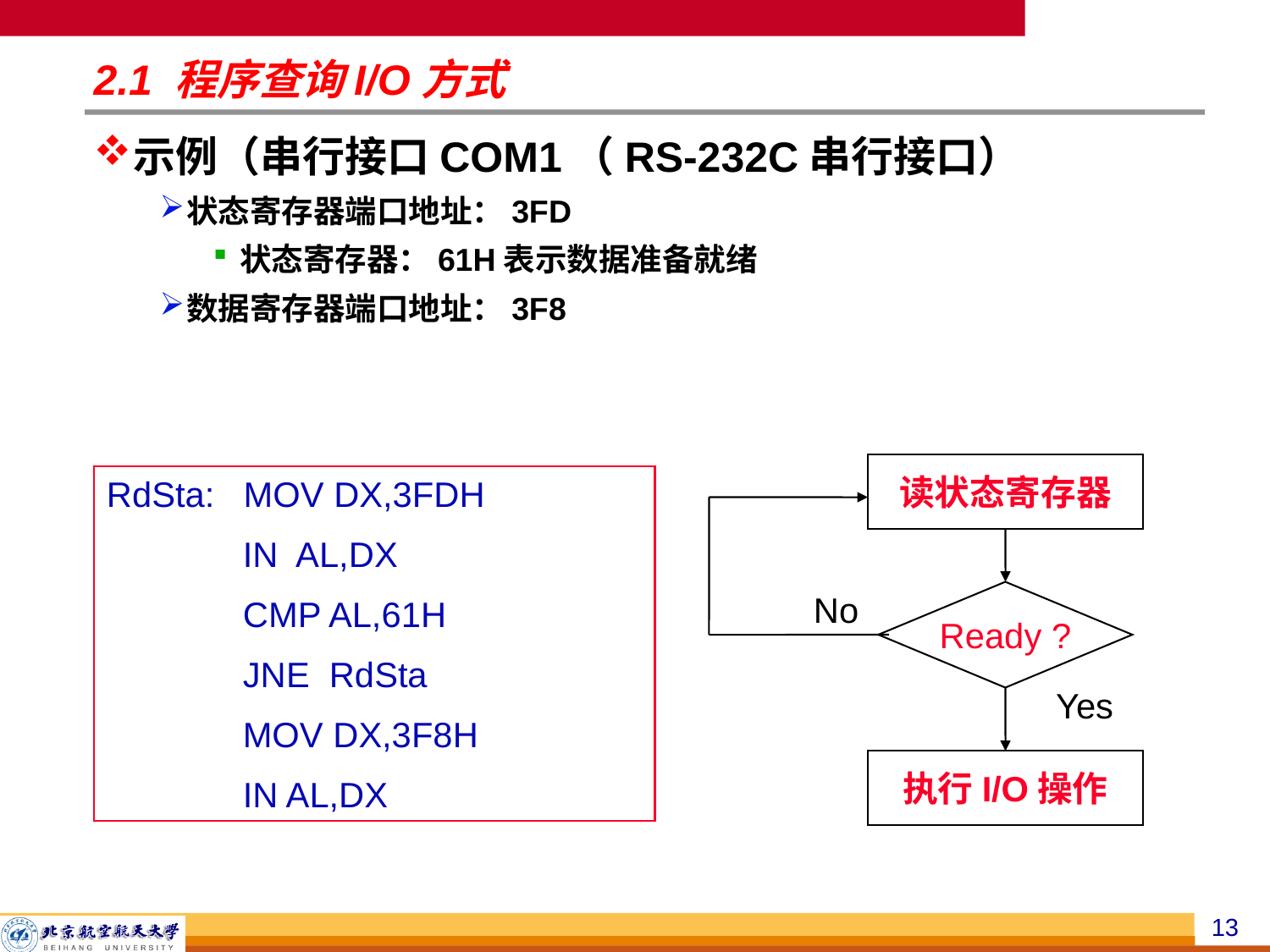

# 2.1 程序查询I/O方式
示例（串行接口COM1（RS-232C串行接口）
状态寄存器端口地址：3FD
状态寄存器：61H表示数据准备就绪
数据寄存器端口地址：3F8

读状态寄存器
RdSta:   MOV DX,3FDH
              IN  AL,DX
              CMP AL,61H
              JNE  RdSta
              MOV DX,3F8H
              IN AL,DX

No
Ready ?

Yes

执行I/O操作